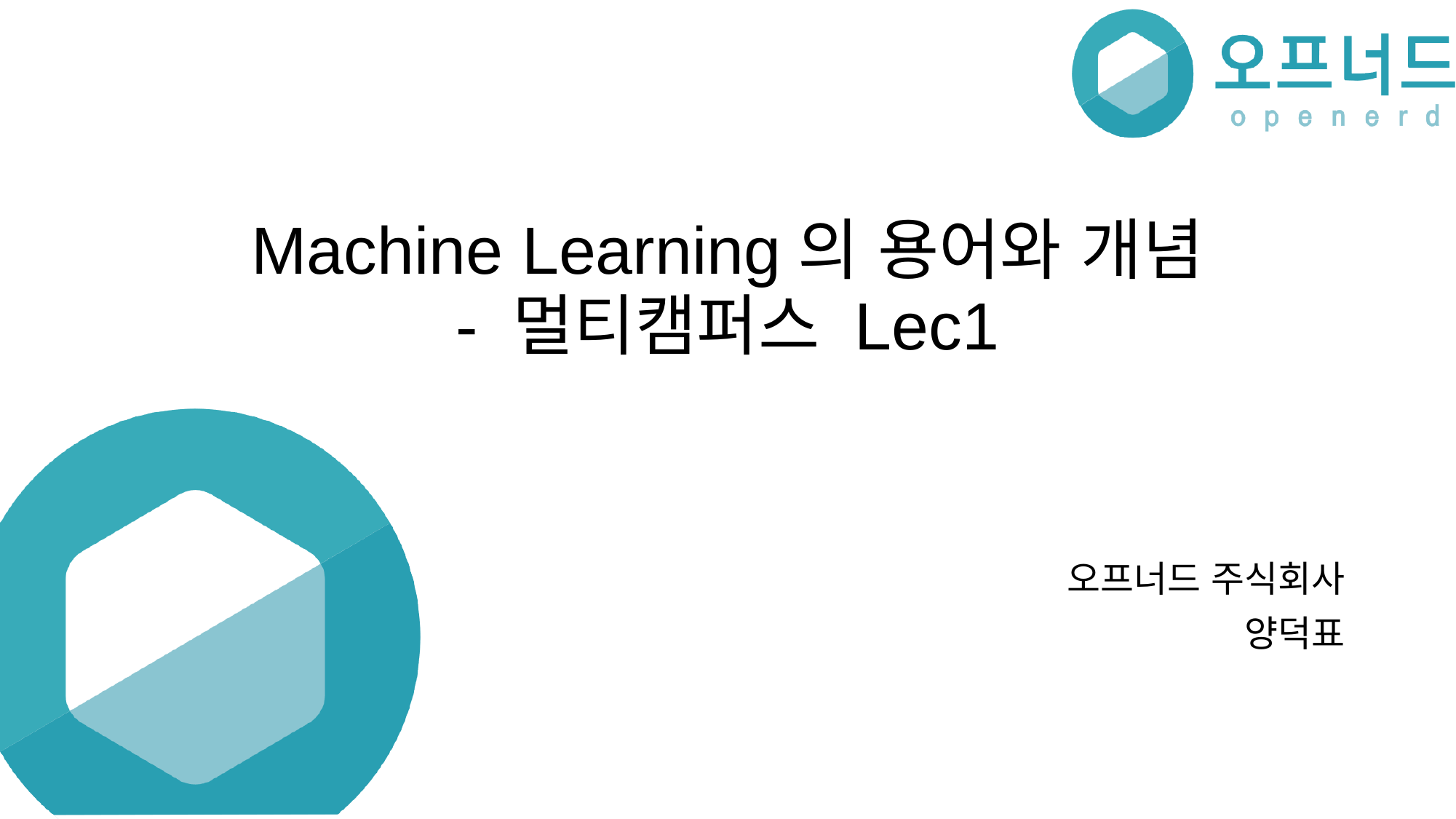

# Machine Learning의 용어와 개념
- 멀티캠퍼스 Lec1
오프너드 주식회사
양덕표